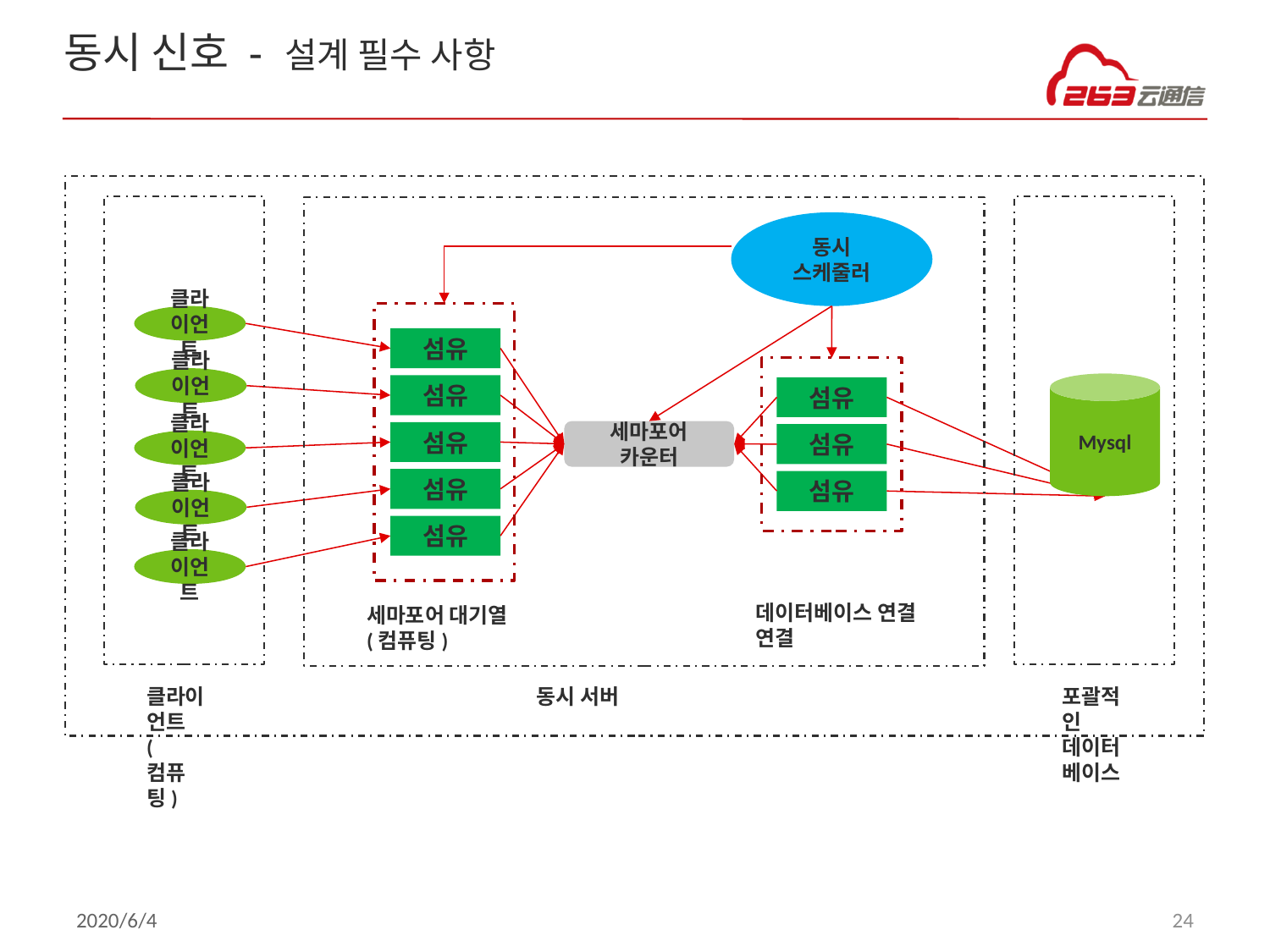

# 동시 신호 - 설계 필수 사항

동시 스케줄러

클라이언트
섬유

클라이언트
Mysql
섬유
섬유
세마포어 카운터
섬유
섬유
클라이언트
섬유
섬유
클라이언트
섬유
클라이언트
데이터베이스 연결 연결
세마포어 대기열(컴퓨팅)
클라이언트(컴퓨팅)
포괄적인 데이터베이스
동시 서버